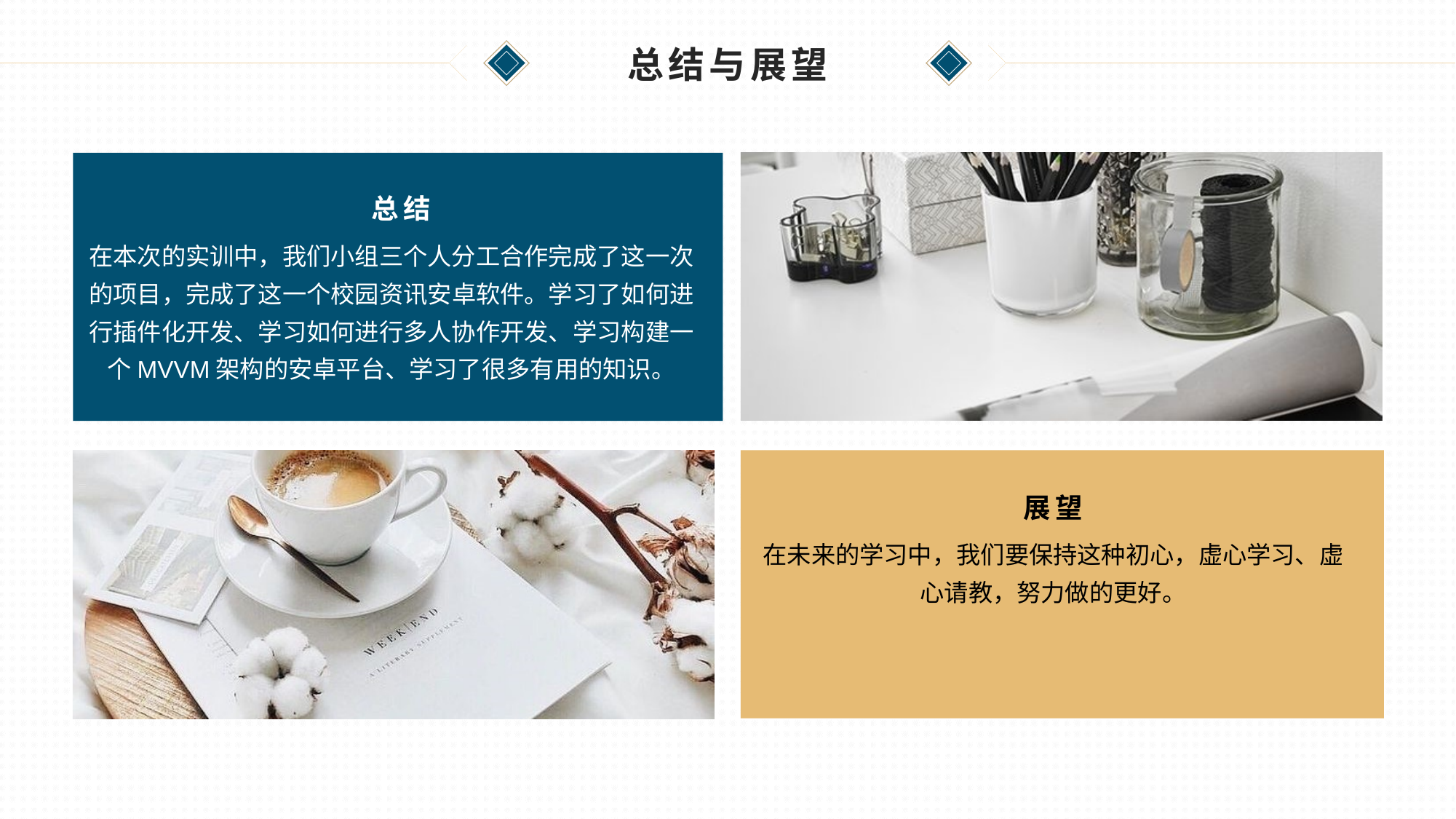

# 总结与展望

总结
在本次的实训中，我们小组三个人分工合作完成了这一次的项目，完成了这一个校园资讯安卓软件。学习了如何进行插件化开发、学习如何进行多人协作开发、学习构建一个MVVM架构的安卓平台、学习了很多有用的知识。

展望
在未来的学习中，我们要保持这种初心，虚心学习、虚心请教，努力做的更好。